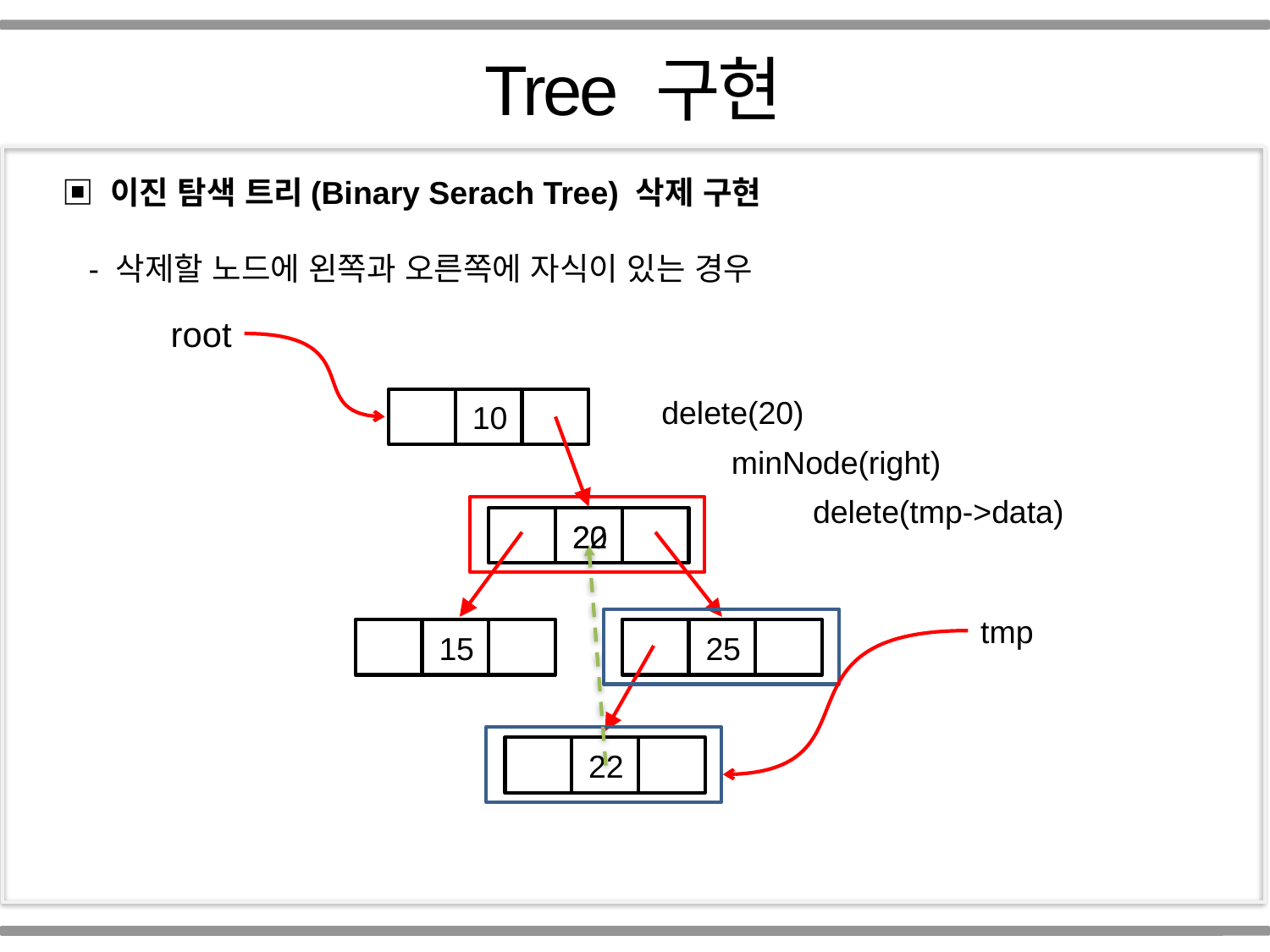

Part 01

Tree 구현

▣ 이진 탐색 트리(Binary Serach Tree) 삭제 구현

   - 삭제할 노드에 왼쪽과 오른쪽에 자식이 있는 경우
root
delete(20)

10
minNode(right)
delete(tmp->data)

20
22
tmp

15

25

22